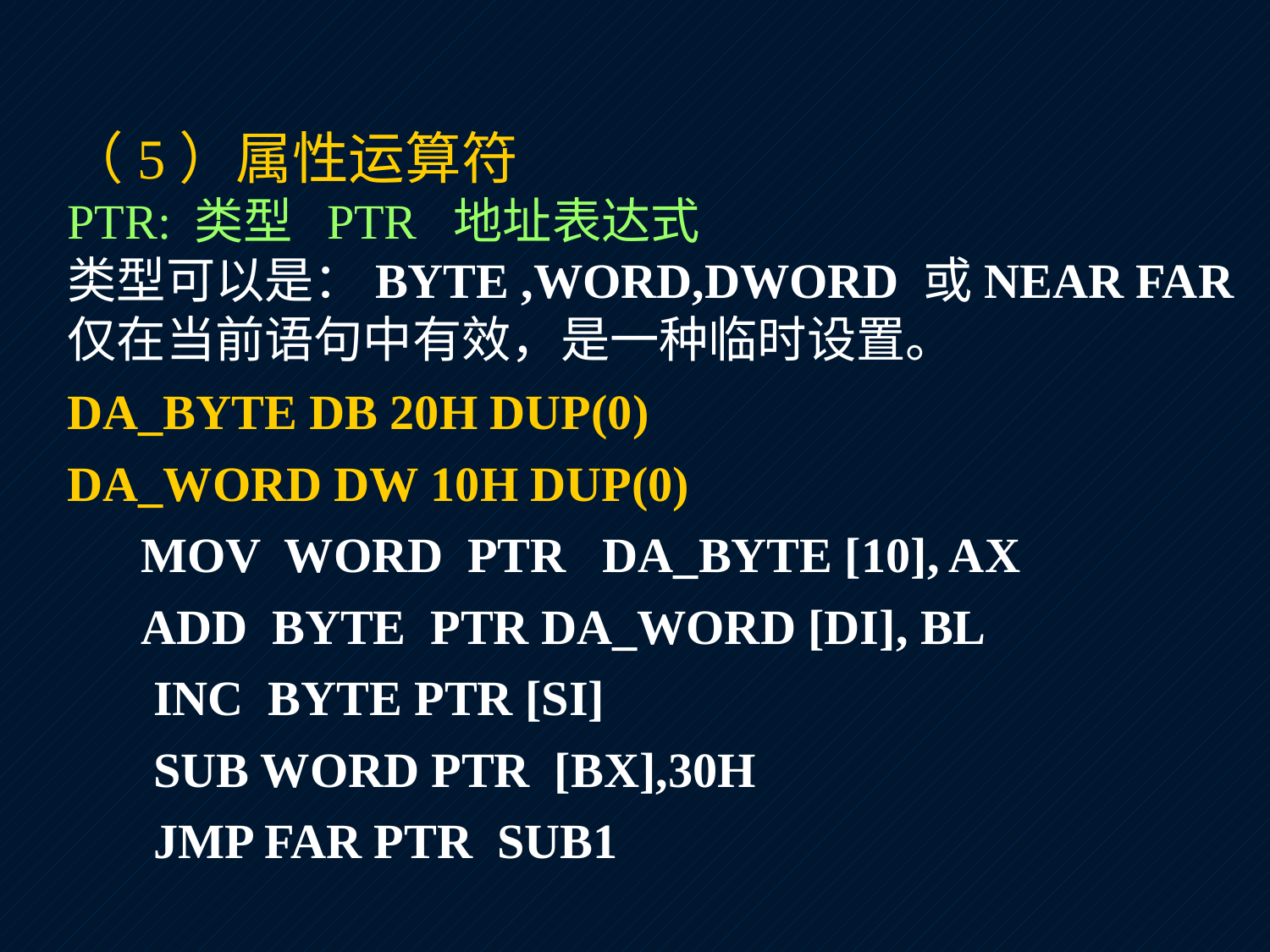

（5）属性运算符
PTR:	类型  PTR  地址表达式
类型可以是：BYTE ,WORD,DWORD 或NEAR FAR
仅在当前语句中有效，是一种临时设置。
DA_BYTE DB 20H DUP(0)
DA_WORD DW 10H DUP(0)
      MOV  WORD  PTR   DA_BYTE [10], AX
      ADD  BYTE  PTR DA_WORD [DI], BL
       INC  BYTE PTR [SI]
       SUB WORD PTR  [BX],30H
       JMP FAR PTR  SUB1